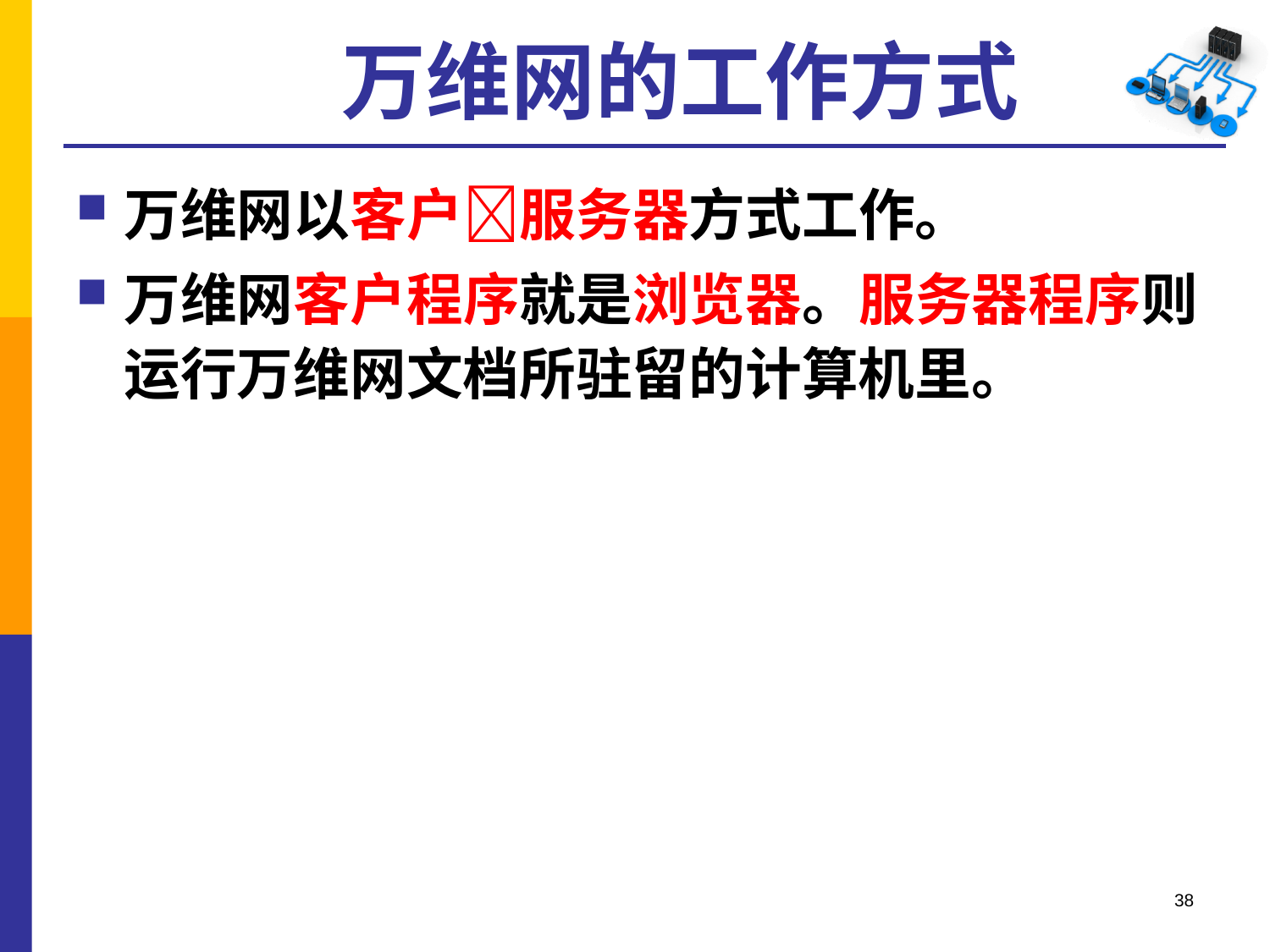

# 万维网的工作方式
万维网以客户−服务器方式工作。
万维网客户程序就是浏览器。服务器程序则运行万维网文档所驻留的计算机里。
38